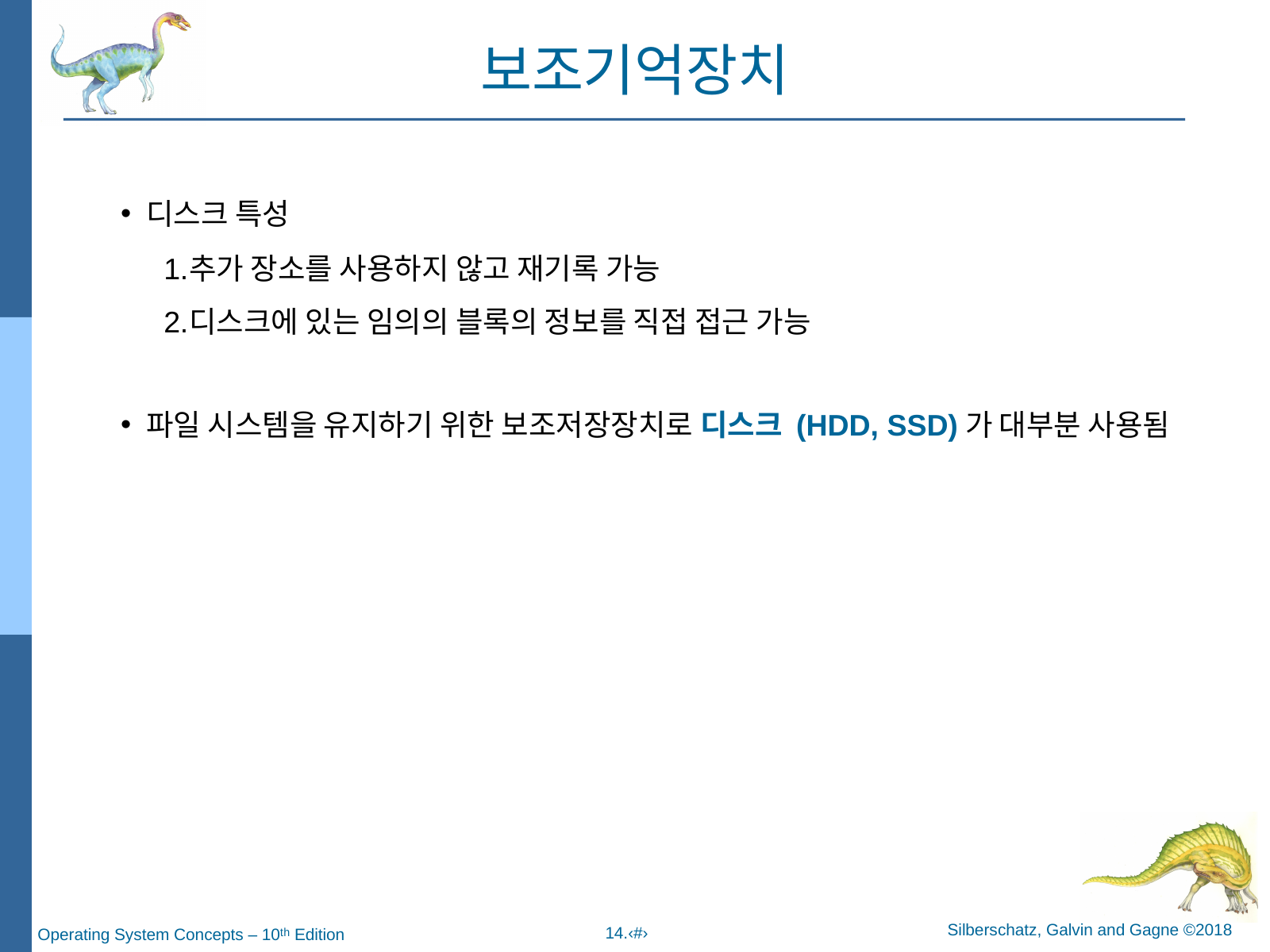

보조기억장치

디스크 특성
추가 장소를 사용하지 않고 재기록 가능
디스크에 있는 임의의 블록의 정보를 직접 접근 가능

파일 시스템을 유지하기 위한 보조저장장치로 디스크 (HDD, SSD)가 대부분 사용됨

Silberschatz, Galvin and Gagne ©2018
14.‹#›
Operating System Concepts – 10ᵗʰ Edition